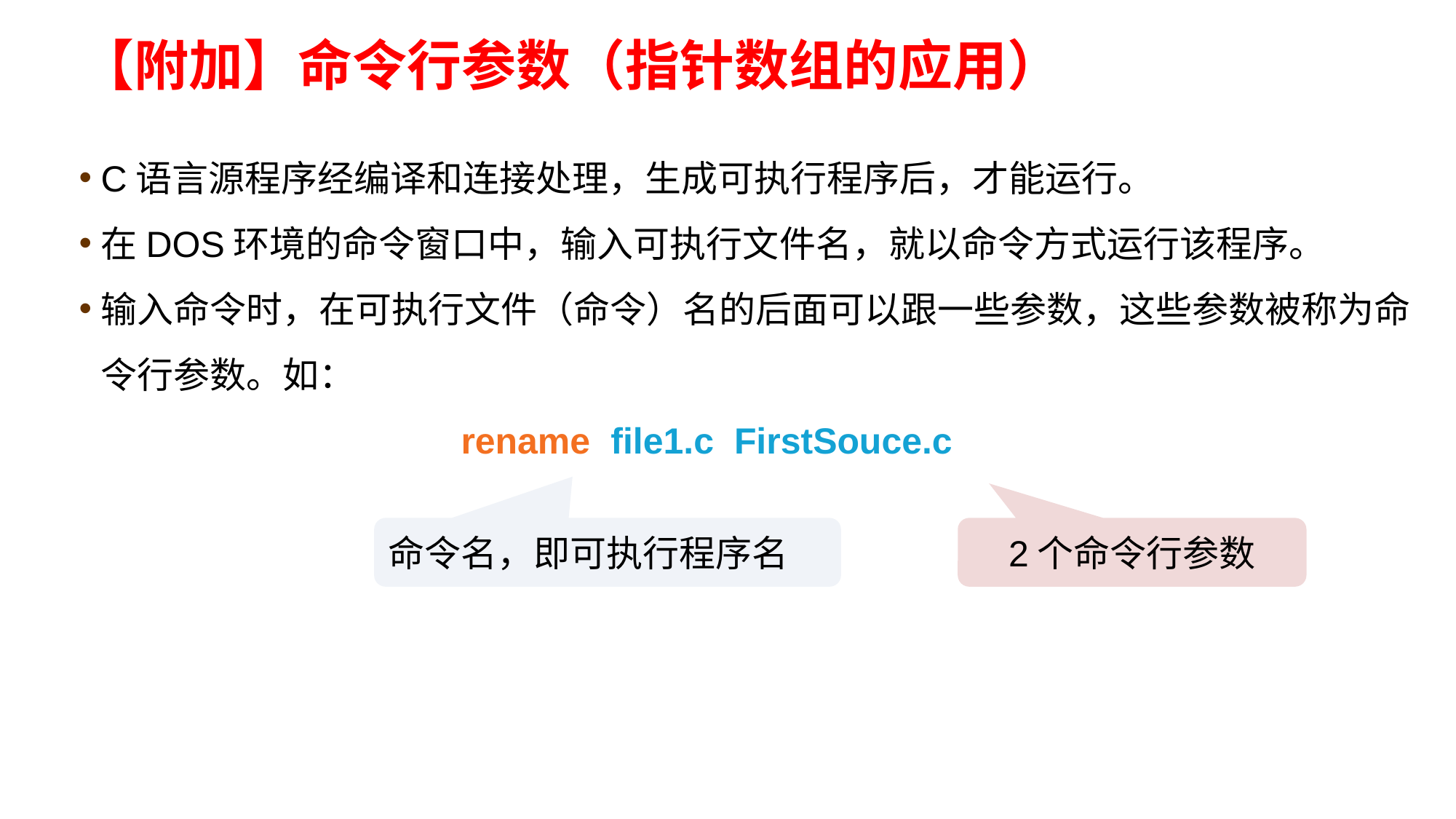

【附加】命令行参数（指针数组的应用）
C语言源程序经编译和连接处理，生成可执行程序后，才能运行。
在DOS环境的命令窗口中，输入可执行文件名，就以命令方式运行该程序。
输入命令时，在可执行文件（命令）名的后面可以跟一些参数，这些参数被称为命令行参数。如：
rename  file1.c  FirstSouce.c
命令名，即可执行程序名
2个命令行参数